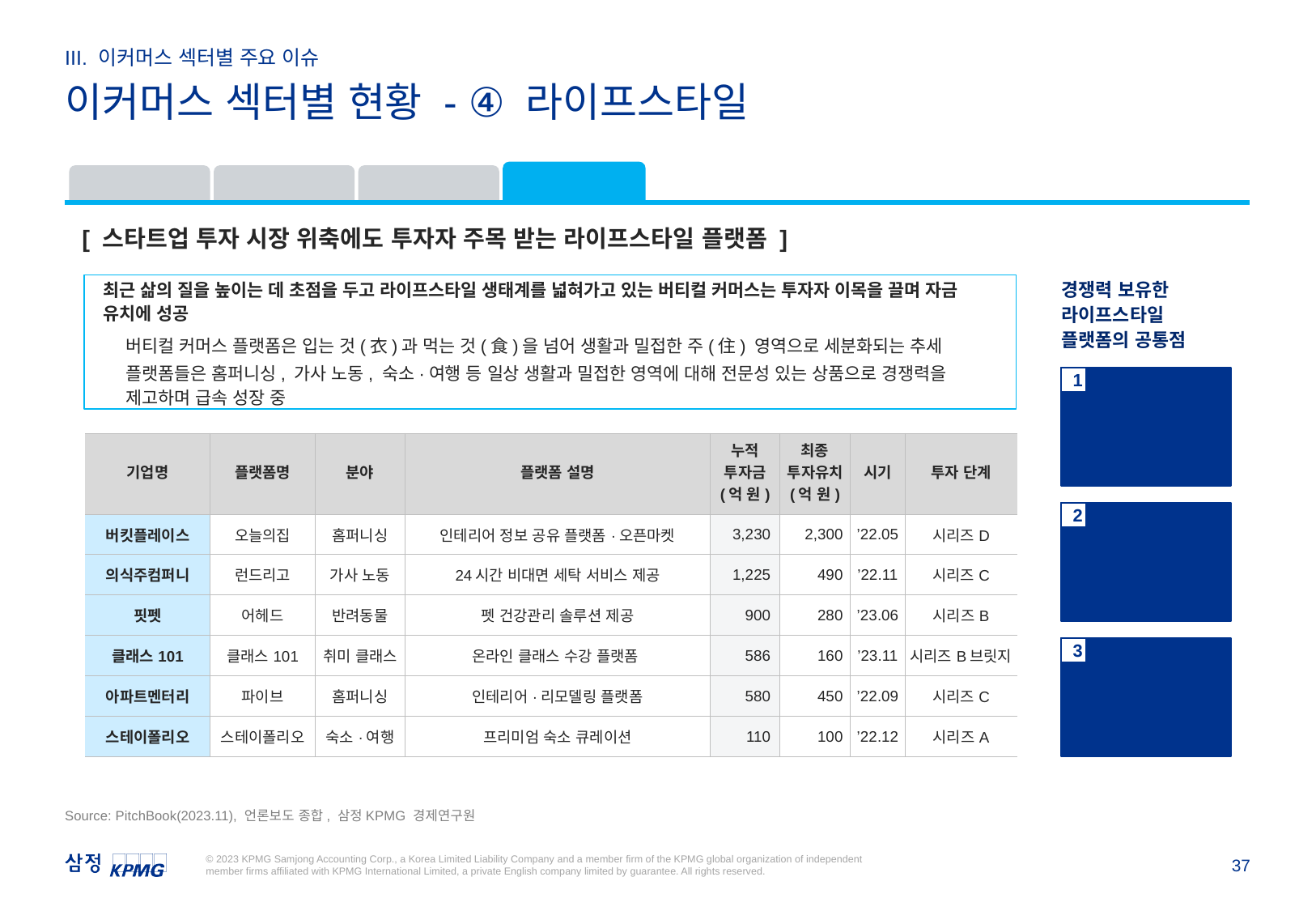

III. 이커머스 섹터별 주요 이슈
이커머스 섹터별 현황 - ④ 라이프스타일
라이프스타일
식품
딜리버리
딜리버리
[ 스타트업 투자 시장 위축에도 투자자 주목 받는 라이프스타일 플랫폼 ]
최근 삶의 질을 높이는 데 초점을 두고 라이프스타일 생태계를 넓혀가고 있는 버티컬 커머스는 투자자 이목을 끌며 자금 유치에 성공
버티컬 커머스 플랫폼은 입는 것(衣)과 먹는 것(食)을 넘어 생활과 밀접한 주(住) 영역으로 세분화되는 추세
플랫폼들은 홈퍼니싱, 가사 노동, 숙소·여행 등 일상 생활과 밀접한 영역에 대해 전문성 있는 상품으로 경쟁력을 제고하며 급속 성장 중
경쟁력 보유한 라이프스타일 플랫폼의 공통점
▶ 라이프스타일 플랫폼 투자유치 동향 (2022~2023)
1
초개인화 기반 맞춤형 상품으로 차별적 경험 제공
| 기업명 | 플랫폼명 | 분야 | 플랫폼 설명 | 누적 투자금 (억 원) | 최종 투자유치 (억 원) | 시기 | 투자 단계 |
| --- | --- | --- | --- | --- | --- | --- | --- |
| 버킷플레이스 | 오늘의집 | 홈퍼니싱 | 인테리어 정보 공유 플랫폼·오픈마켓 | 3,230 | 2,300 | ’22.05 | 시리즈D |
| 의식주컴퍼니 | 런드리고 | 가사 노동 | 24시간 비대면 세탁 서비스 제공 | 1,225 | 490 | ’22.11 | 시리즈C |
| 핏펫 | 어헤드 | 반려동물 | 펫 건강관리 솔루션 제공 | 900 | 280 | ’23.06 | 시리즈B |
| 클래스101 | 클래스101 | 취미 클래스 | 온라인 클래스 수강 플랫폼 | 586 | 160 | ’23.11 | 시리즈B브릿지 |
| 아파트멘터리 | 파이브 | 홈퍼니싱 | 인테리어·리모델링 플랫폼 | 580 | 450 | ’22.09 | 시리즈C |
| 스테이폴리오 | 스테이폴리오 | 숙소·여행 | 프리미엄 숙소 큐레이션 | 110 | 100 | ’22.12 | 시리즈A |
2
AI 기반 데이터 분석 및 R&D로 품질 경쟁력 제고
3
콘텐츠 및 실시간 상호작용 가능한 커뮤니티 구축
Source: PitchBook(2023.11), 언론보도 종합, 삼정KPMG 경제연구원